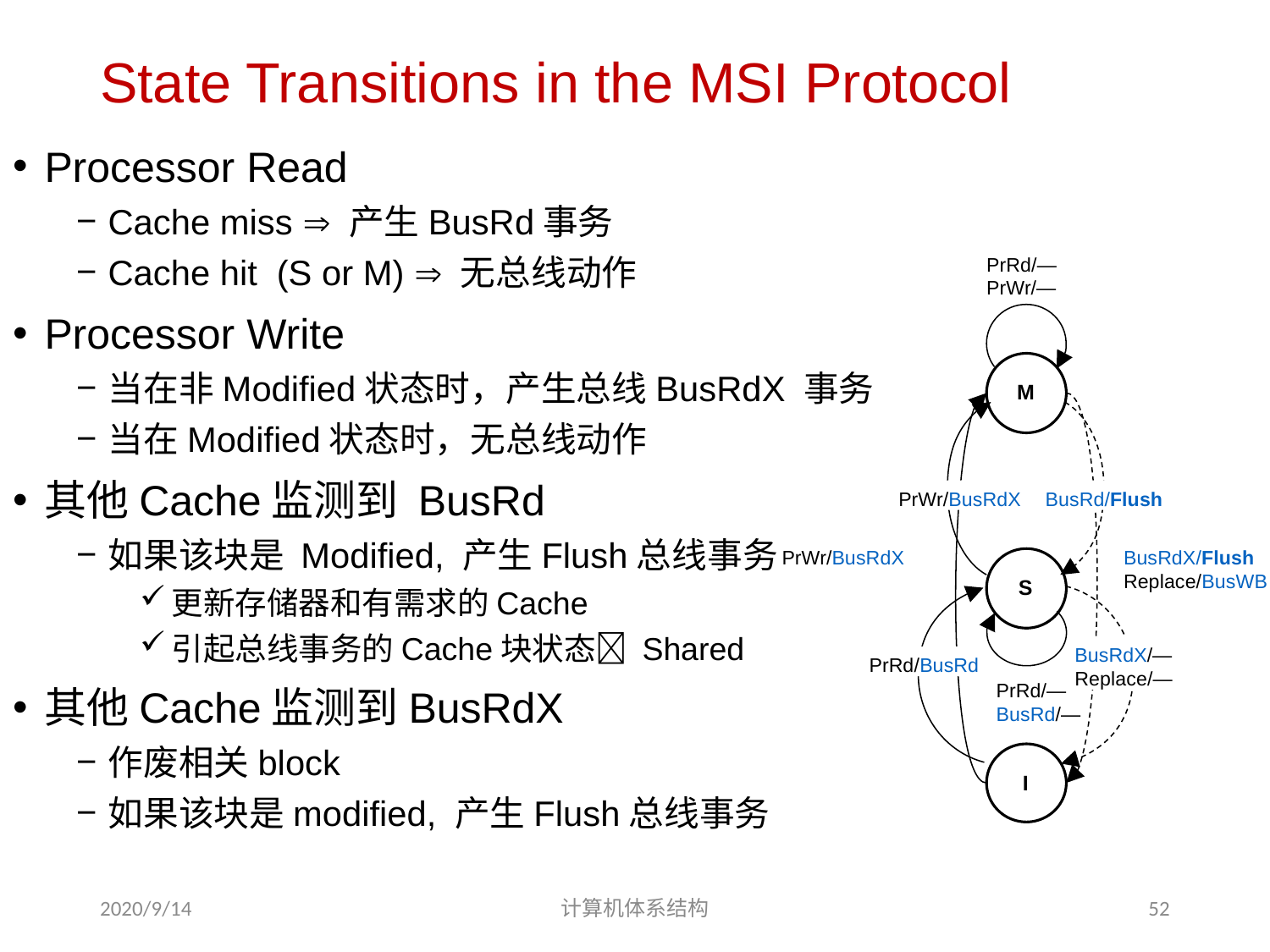

# State Transitions in the MSI Protocol
Processor Read
Cache miss ⇒ 产生BusRd事务
Cache hit  (S or M) ⇒ 无总线动作
Processor Write
当在非Modified状态时，产生总线BusRdX 事务
当在Modified状态时，无总线动作
其他Cache监测到 BusRd
如果该块是 Modified, 产生Flush总线事务
更新存储器和有需求的Cache
引起总线事务的Cache块状态⇒ Shared
其他Cache监测到BusRdX
作废相关block
如果该块是modified, 产生Flush总线事务
PrRd/—
PrWr/—

M

PrWr/BusRdX
BusRd/Flush
PrWr/BusRdX
BusRdX/Flush
Replace/BusWB

S

BusRdX/—
Replace/—
PrRd/BusRd
PrRd/—
BusRd/—

I
2020/9/14
计算机体系结构
52